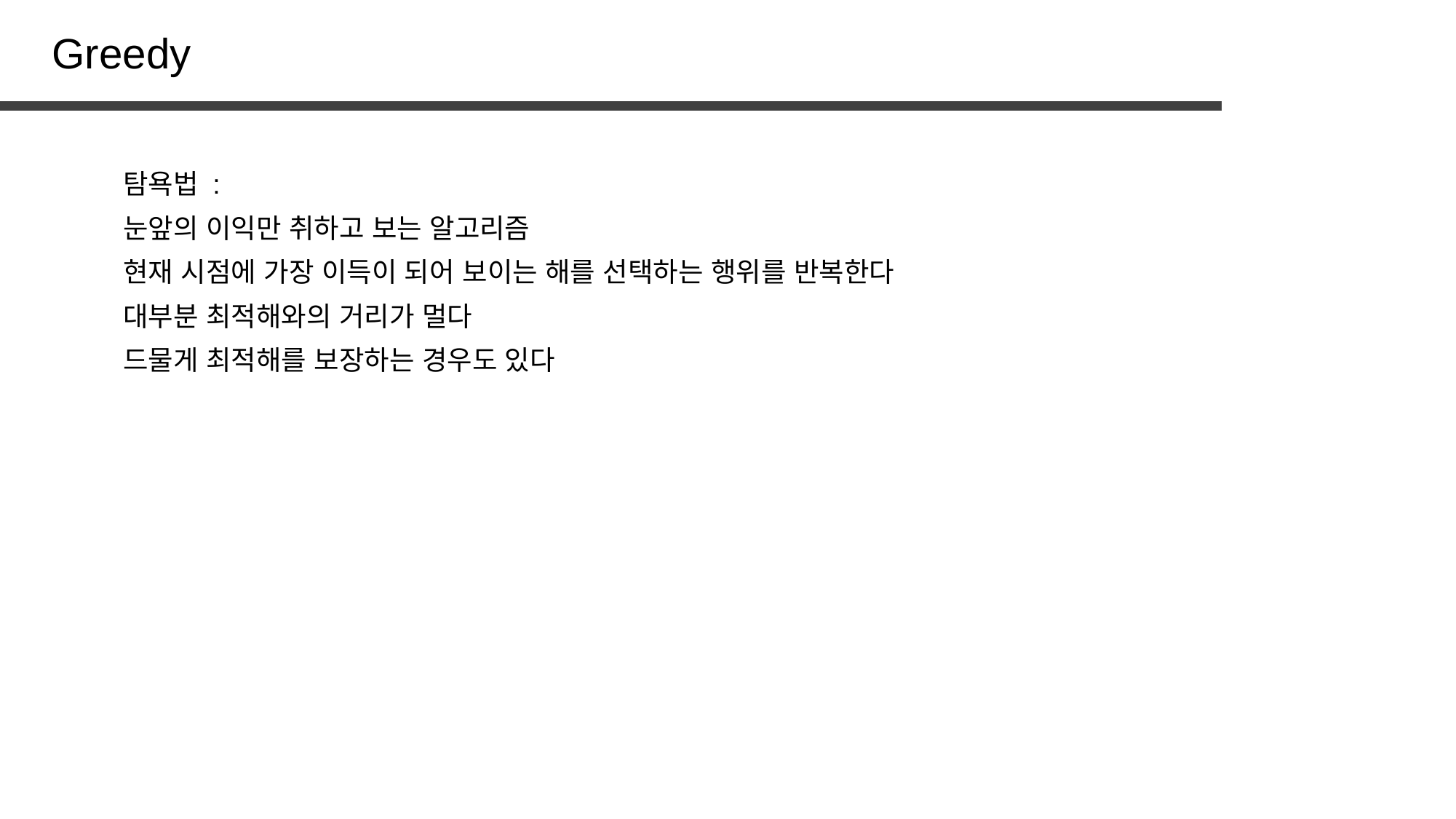

Greedy
탐욕법 :
눈앞의 이익만 취하고 보는 알고리즘
현재 시점에 가장 이득이 되어 보이는 해를 선택하는 행위를 반복한다
대부분 최적해와의 거리가 멀다
드물게 최적해를 보장하는 경우도 있다